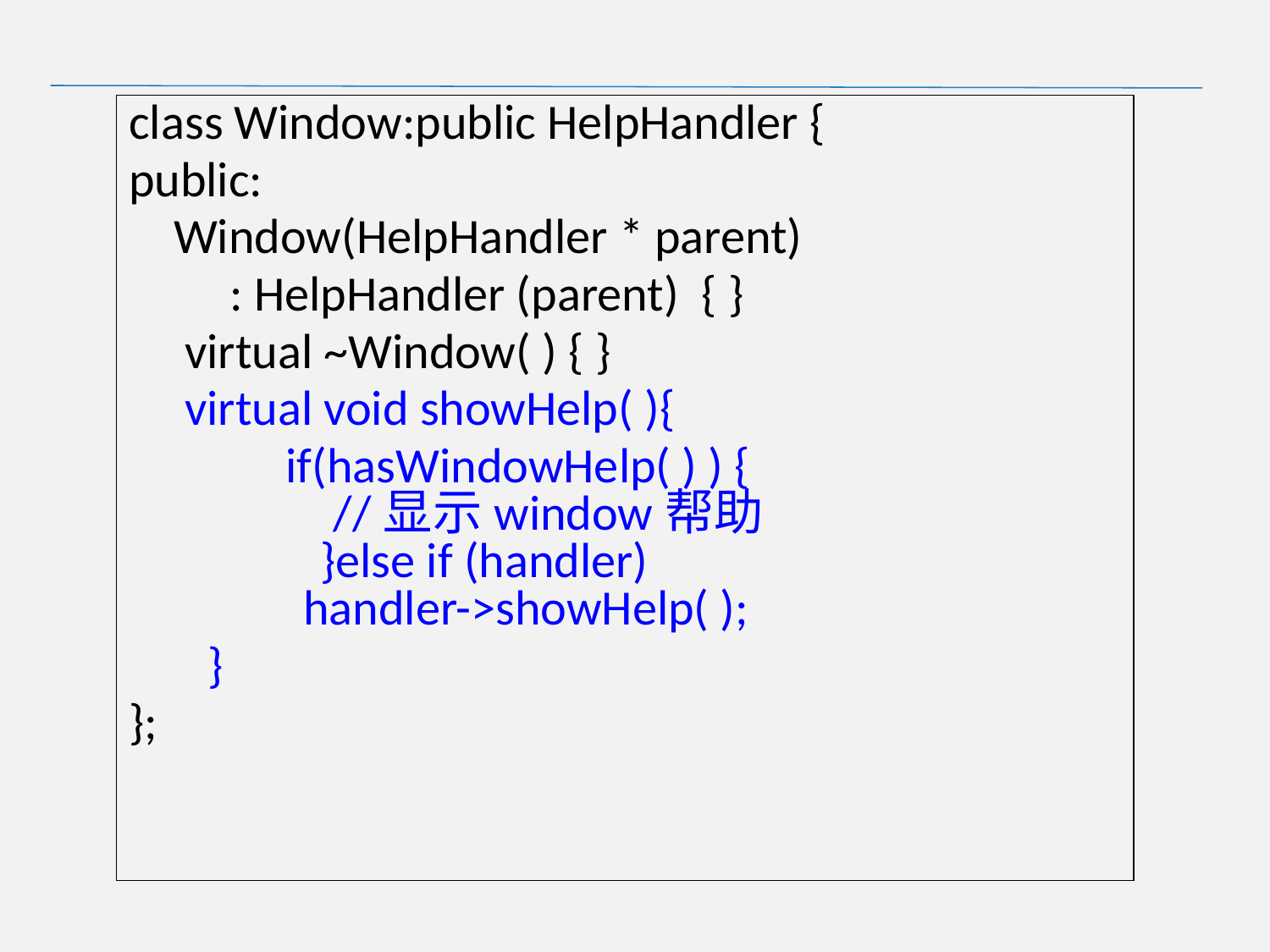

class Window:public HelpHandler {
public:
    Window(HelpHandler * parent)
         : HelpHandler (parent)  { }
     virtual ~Window( ) { }
     virtual void showHelp( ){
              if(hasWindowHelp( ) ) {
              //显示window帮助
            }else if (handler)
         	handler->showHelp( );
       }
};